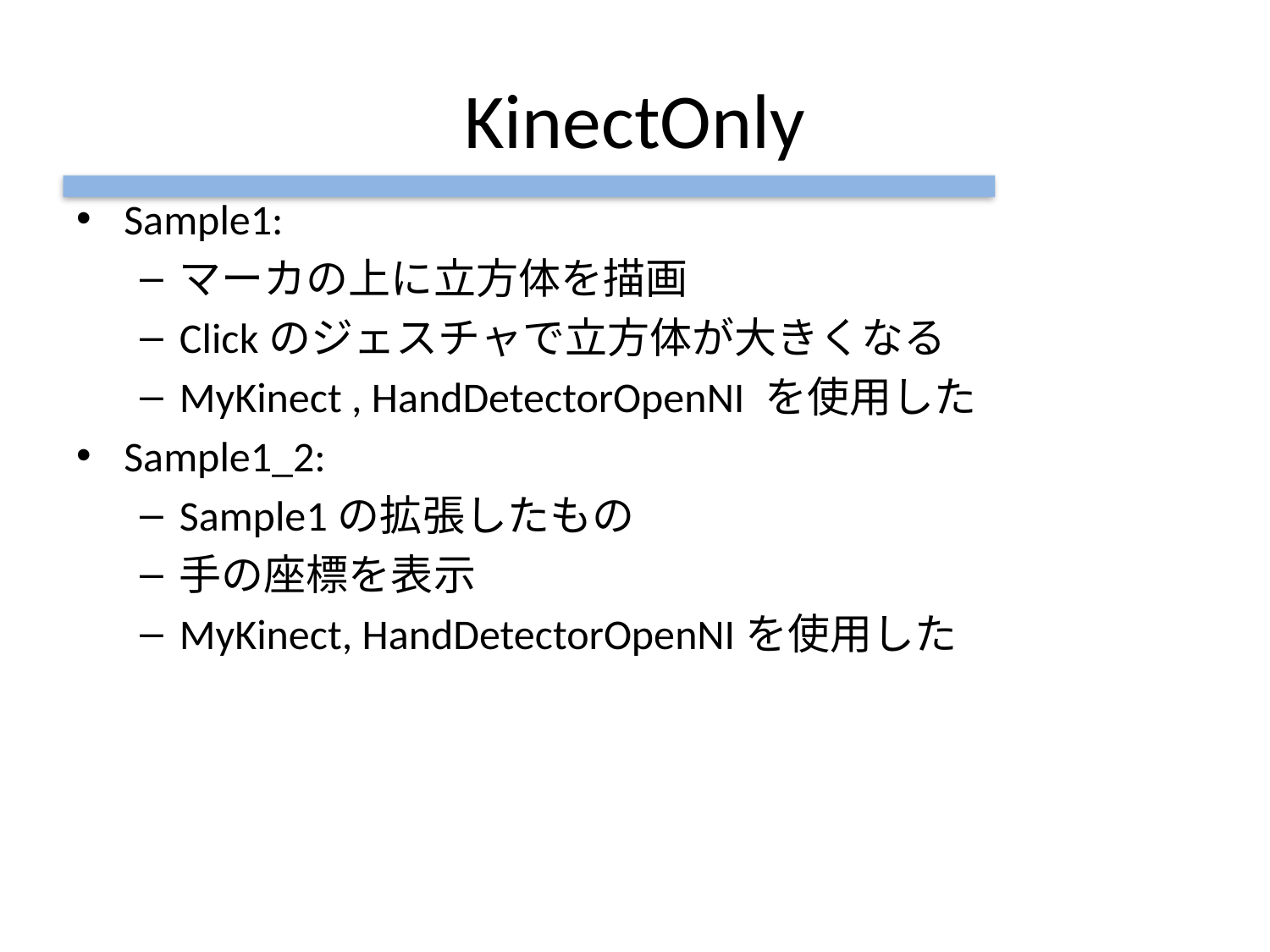

# KinectOnly
Sample1:
マーカの上に立方体を描画
Clickのジェスチャで立方体が大きくなる
MyKinect , HandDetectorOpenNI を使用した
Sample1_2:
Sample1の拡張したもの
手の座標を表示
MyKinect, HandDetectorOpenNIを使用した